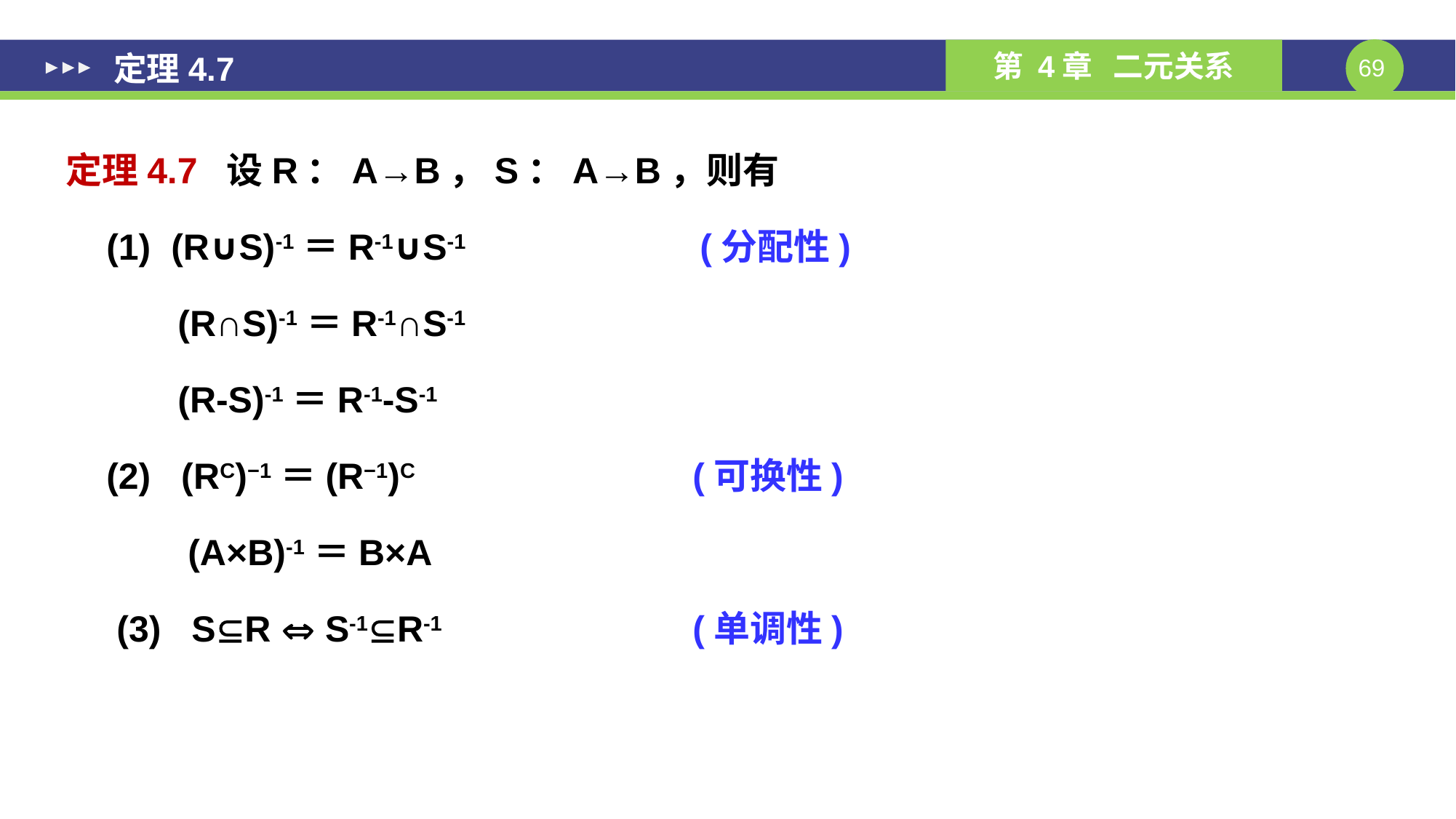

# 定理4.7
定理4.7  设R：A→B，S：A→B，则有
    (1)  (R∪S)-1＝R-1∪S-1                       (分配性)
           (R∩S)-1＝R-1∩S-1
           (R-S)-1＝R-1-S-1
    (2)   (RC)−1＝(R−1)C 		        (可换性)
            (A×B)-1＝B×A
     (3)   S⊆R ⇔ S-1⊆R-1		        (单调性)